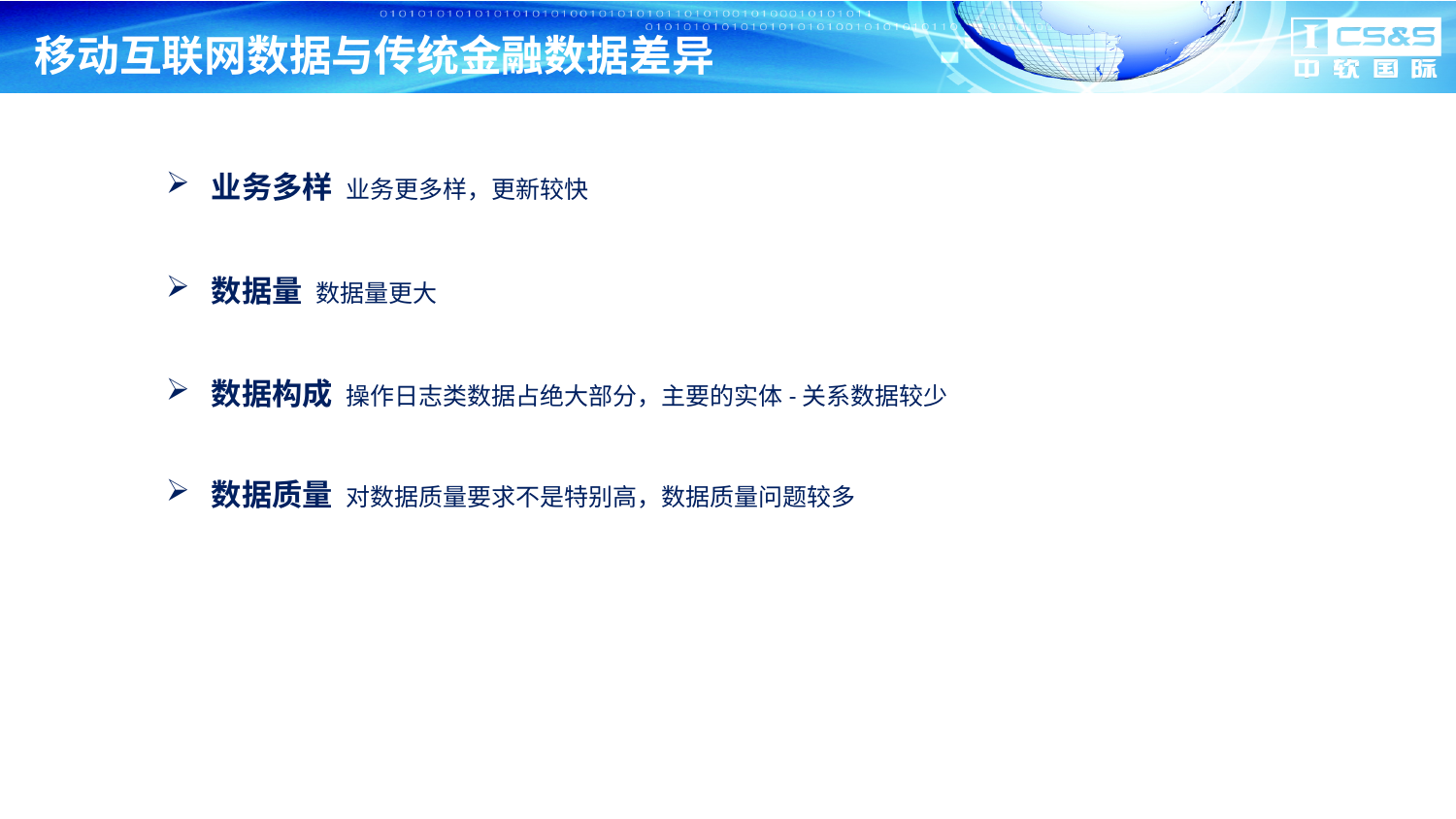

# 移动互联网数据与传统金融数据差异
业务多样  业务更多样，更新较快
数据量  数据量更大

数据构成  操作日志类数据占绝大部分，主要的实体-关系数据较少
数据质量  对数据质量要求不是特别高，数据质量问题较多